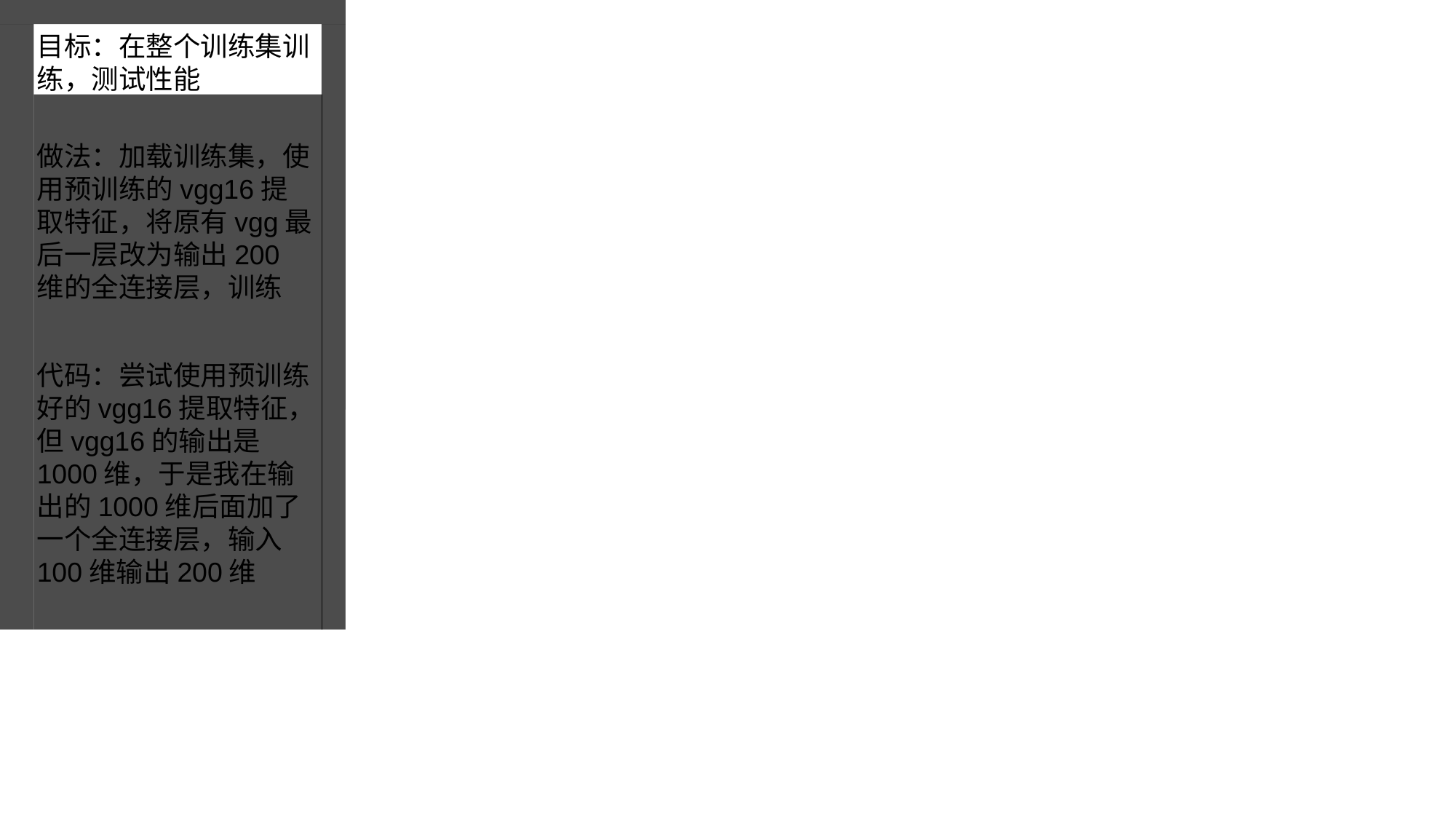

目标：在整个训练集训练，测试性能

做法：加载训练集，使用预训练的vgg16提取特征，将原有vgg最后一层改为输出200维的全连接层，训练
代码：尝试使用预训练好的vgg16提取特征，但vgg16的输出是1000维，于是我在输出的1000维后面加了一个全连接层，输入100维输出200维